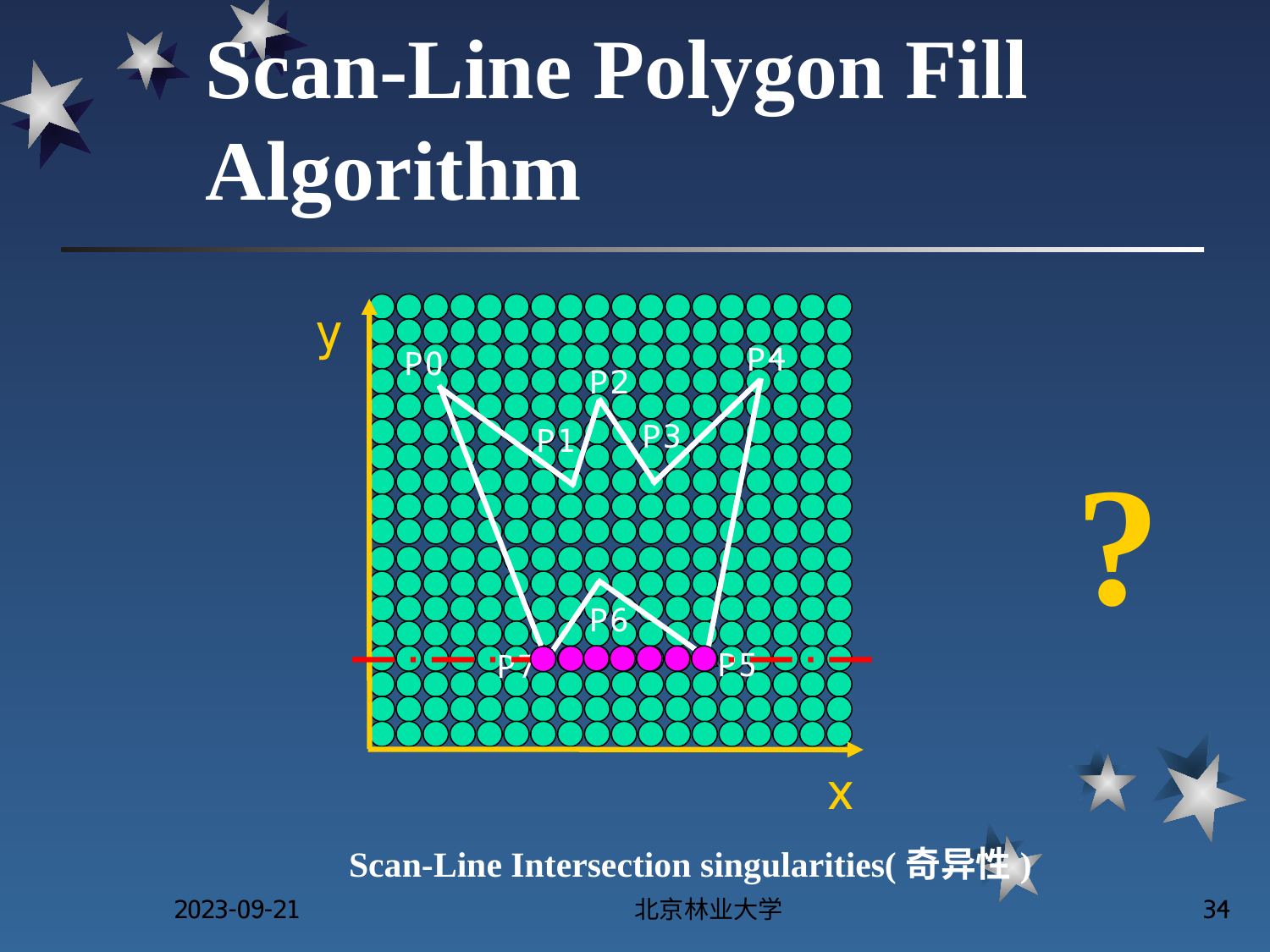

# Scan-Line Polygon Fill Algorithm

y

x
P4
P0
P2

P3
P1
P6
P5
P7
?

Scan-Line Intersection singularities(奇异性)
2023-09-21
北京林业大学
34